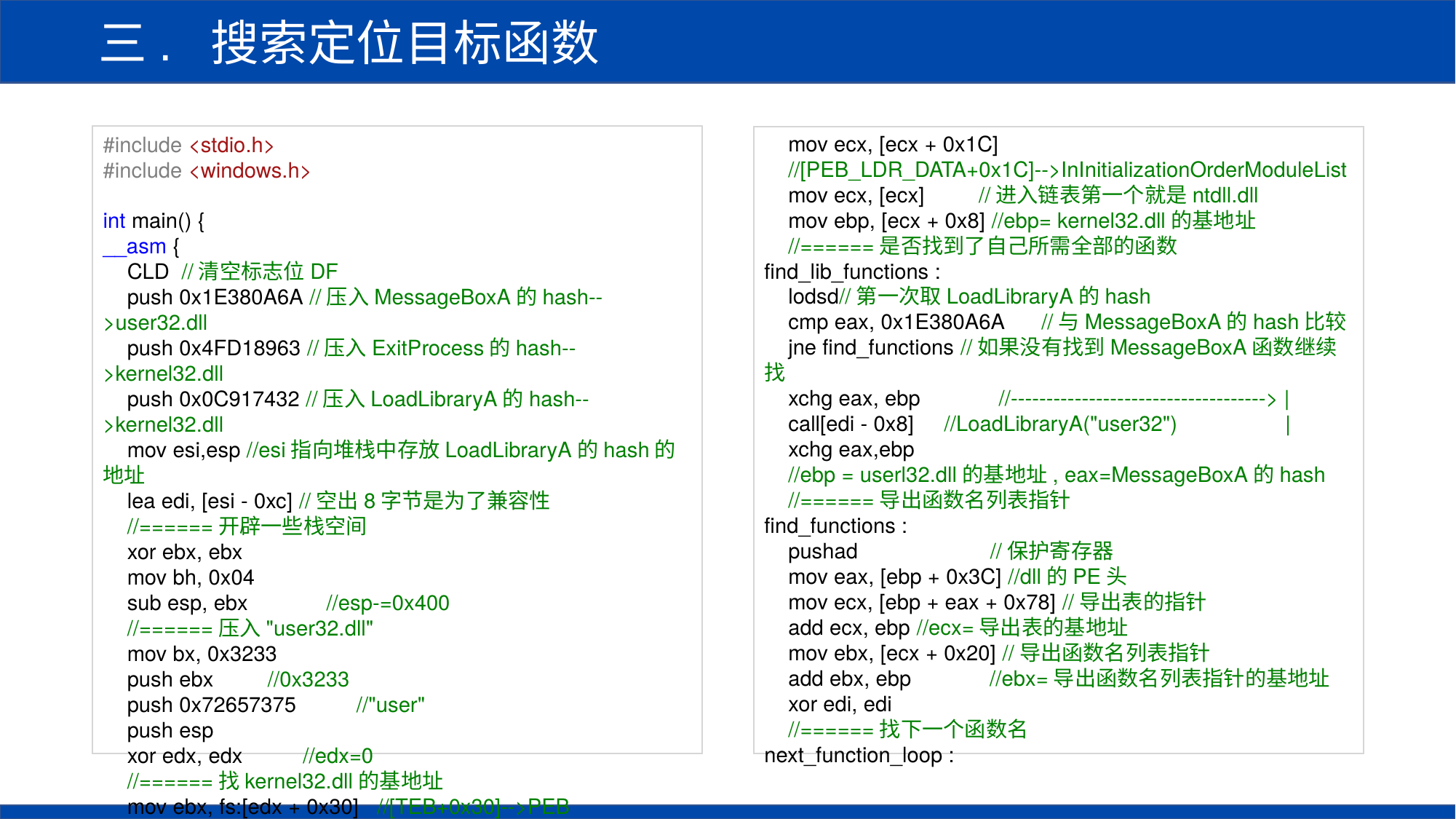

三.  搜索定位目标函数
    mov ecx, [ecx + 0x1C]
    //[PEB_LDR_DATA+0x1C]-->InInitializationOrderModuleList
    mov ecx, [ecx]         //进入链表第一个就是ntdll.dll
    mov ebp, [ecx + 0x8] //ebp= kernel32.dll的基地址
    //======是否找到了自己所需全部的函数
find_lib_functions :
    lodsd//第一次取LoadLibraryA的hash
    cmp eax, 0x1E380A6A      //与MessageBoxA的hash比较
    jne find_functions //如果没有找到MessageBoxA函数继续找
    xchg eax, ebp             //------------------------------------> |
    call[edi - 0x8]     //LoadLibraryA("user32")                  |
    xchg eax,ebp
    //ebp = userl32.dll的基地址, eax=MessageBoxA的hash
    //======导出函数名列表指针
find_functions :
    pushad                      //保护寄存器
    mov eax, [ebp + 0x3C] //dll的PE头
    mov ecx, [ebp + eax + 0x78] //导出表的指针
    add ecx, ebp //ecx=导出表的基地址
    mov ebx, [ecx + 0x20] //导出函数名列表指针
    add ebx, ebp             //ebx=导出函数名列表指针的基地址
    xor edi, edi
    //======找下一个函数名
next_function_loop :
#include <stdio.h>
#include <windows.h>

int main() {
__asm {
    CLD  //清空标志位DF
    push 0x1E380A6A //压入MessageBoxA的hash-->user32.dll
    push 0x4FD18963 //压入ExitProcess的hash-->kernel32.dll
    push 0x0C917432 //压入LoadLibraryA的hash-->kernel32.dll
    mov esi,esp //esi指向堆栈中存放LoadLibraryA的hash的地址
    lea edi, [esi - 0xc] //空出8字节是为了兼容性
    //======开辟一些栈空间
    xor ebx, ebx
    mov bh, 0x04
    sub esp, ebx             //esp-=0x400
    //======压入"user32.dll"
    mov bx, 0x3233
    push ebx         //0x3233
    push 0x72657375          //"user"
    push esp
    xor edx, edx          //edx=0
    //======找kernel32.dll的基地址
    mov ebx, fs:[edx + 0x30]   //[TEB+0x30]-->PEB
    mov ecx, [ebx + 0xC]   //[PEB+0xC]--->PEB_LDR_DATA